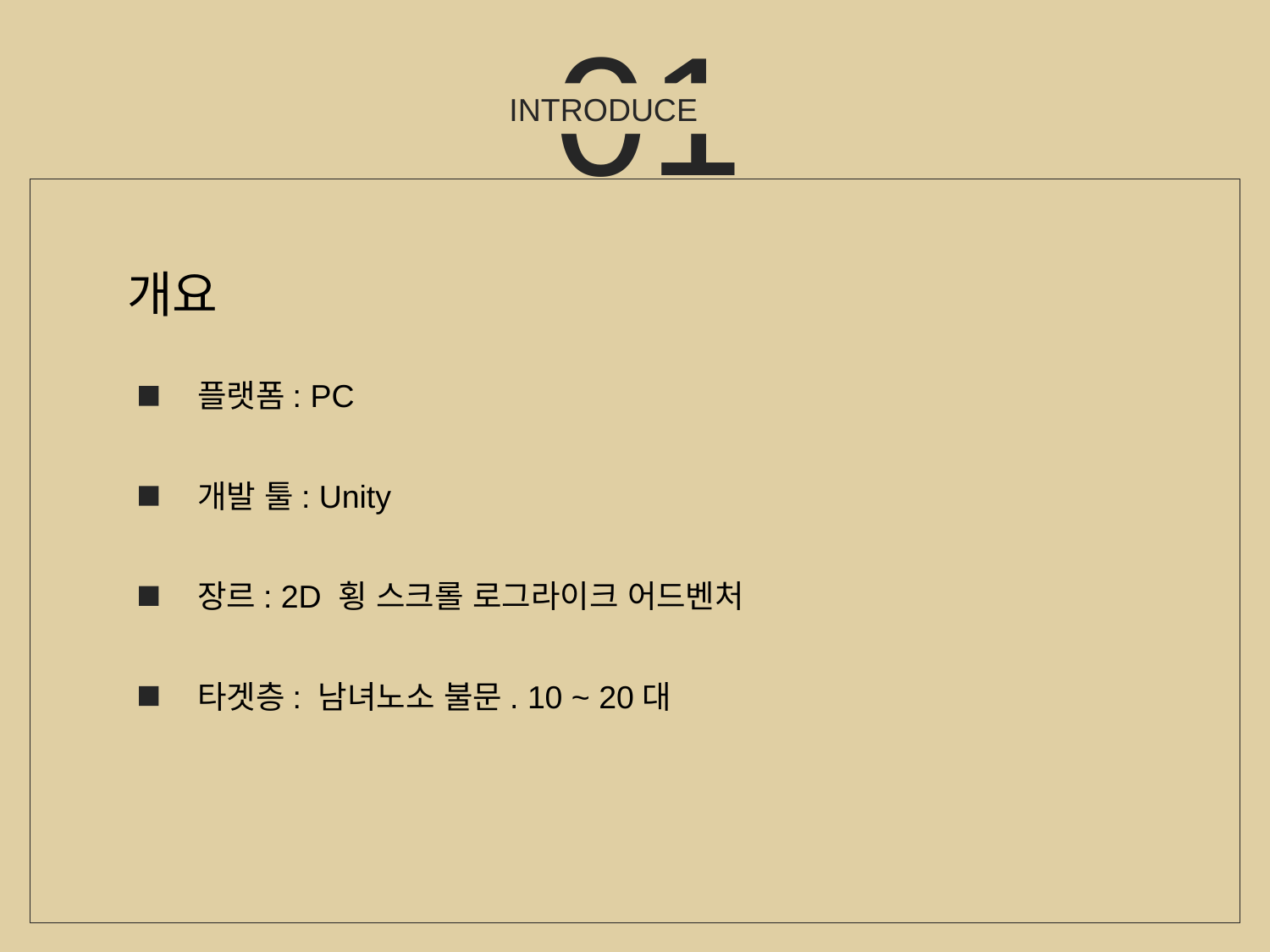

01
INTRODUCE

개요
플랫폼: PC

개발 툴: Unity

장르: 2D 횡 스크롤 로그라이크 어드벤처

타겟층: 남녀노소 불문. 10 ~ 20대